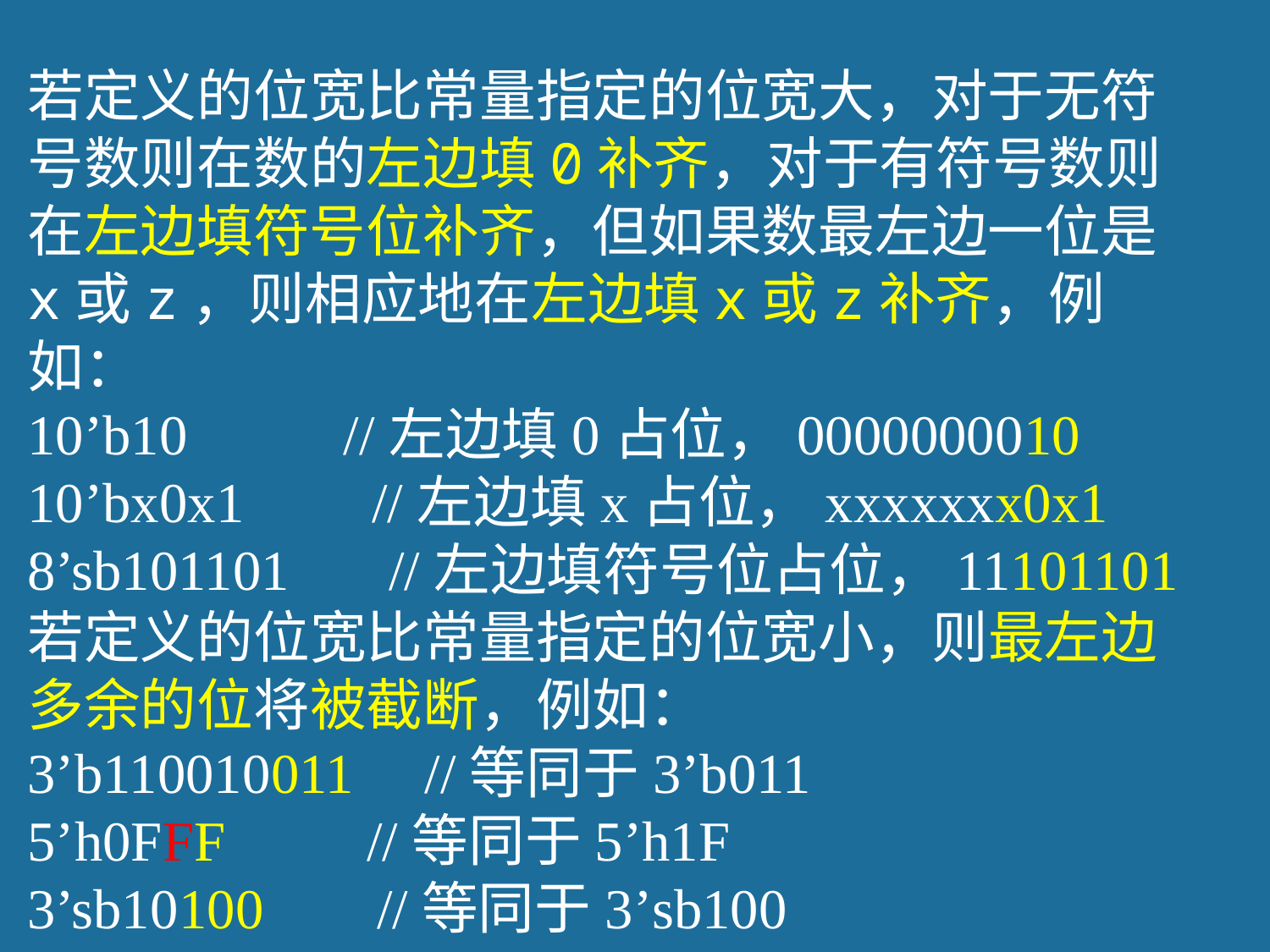

若定义的位宽比常量指定的位宽大，对于无符号数则在数的左边填0补齐，对于有符号数则在左边填符号位补齐，但如果数最左边一位是x或z，则相应地在左边填x或z补齐，例如：
10’b10           //左边填0占位，0000000010
10’bx0x1         //左边填x占位，xxxxxxx0x1
8’sb101101       //左边填符号位占位，11101101
若定义的位宽比常量指定的位宽小，则最左边多余的位将被截断，例如：
3’b110010011     //等同于3’b011
5’h0FFF          //等同于5’h1F
3’sb10100        //等同于3’sb100
9